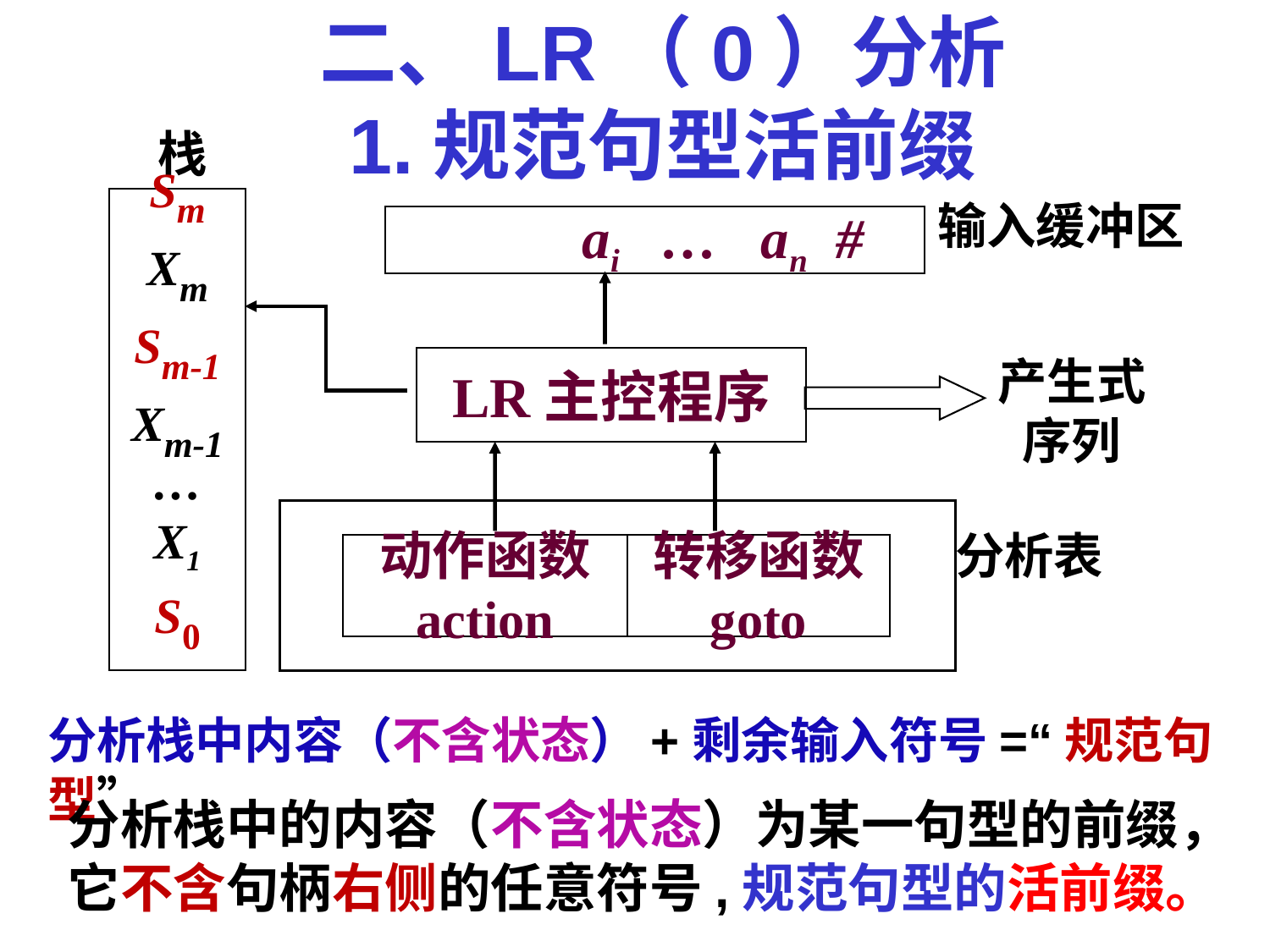

二、LR（0）分析
1.规范句型活前缀
Sm
Xm
Sm-1
Xm-1
…
X1
S0

输入缓冲区
栈
             ai   …   an  #

产生式
序列
LR主控程序

分析表
动作函数
action
转移函数
goto
分析栈中内容（不含状态）+剩余输入符号=“规范句型”
分析栈中的内容（不含状态）为某一句型的前缀，它不含句柄右侧的任意符号,规范句型的活前缀。